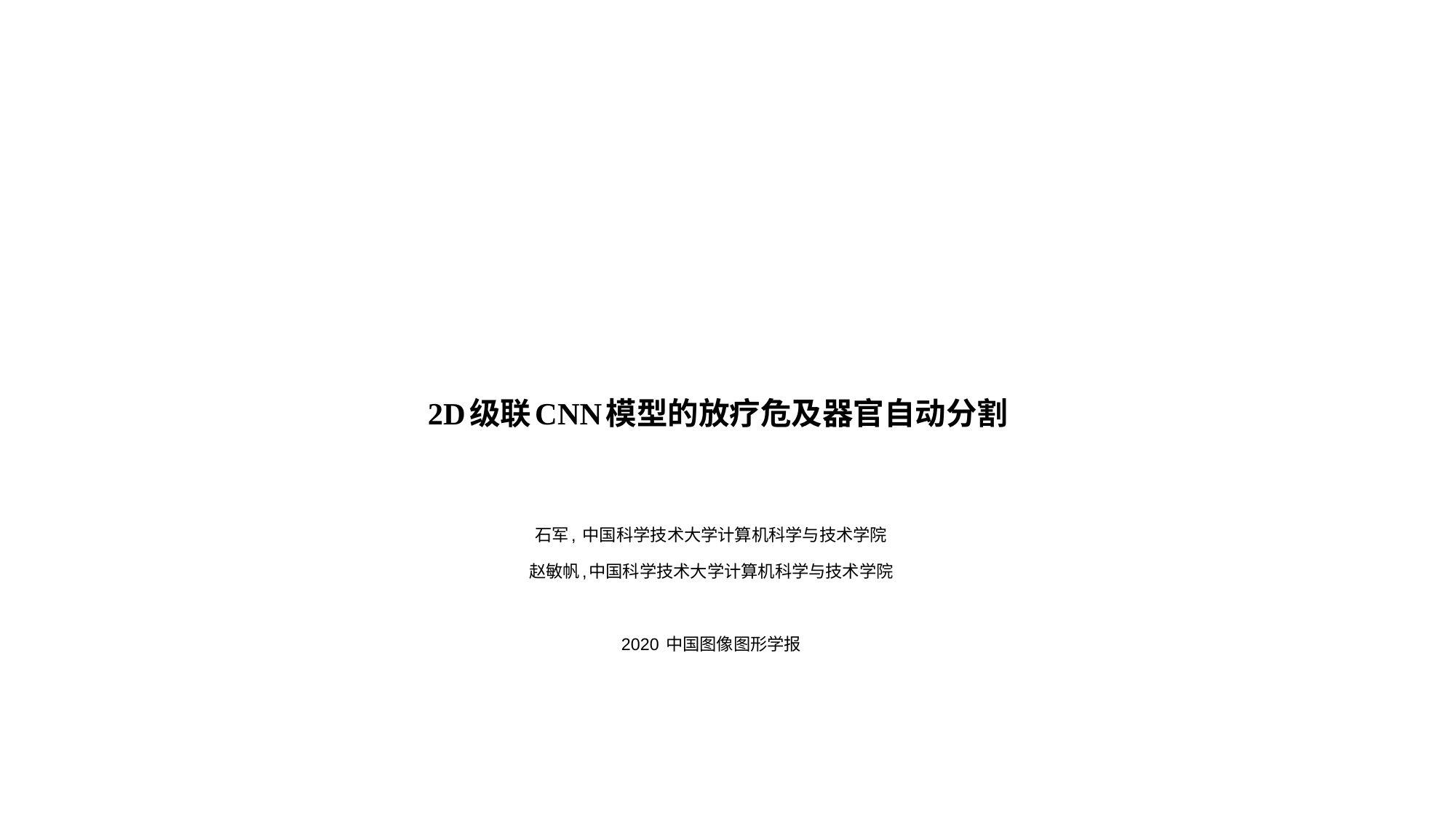

# 2D级联CNN模型的放疗危及器官自动分割 石军, 中国科学技术大学计算机科学与技术学院 赵敏帆,中国科学技术大学计算机科学与技术学院 2020 中国图像图形学报